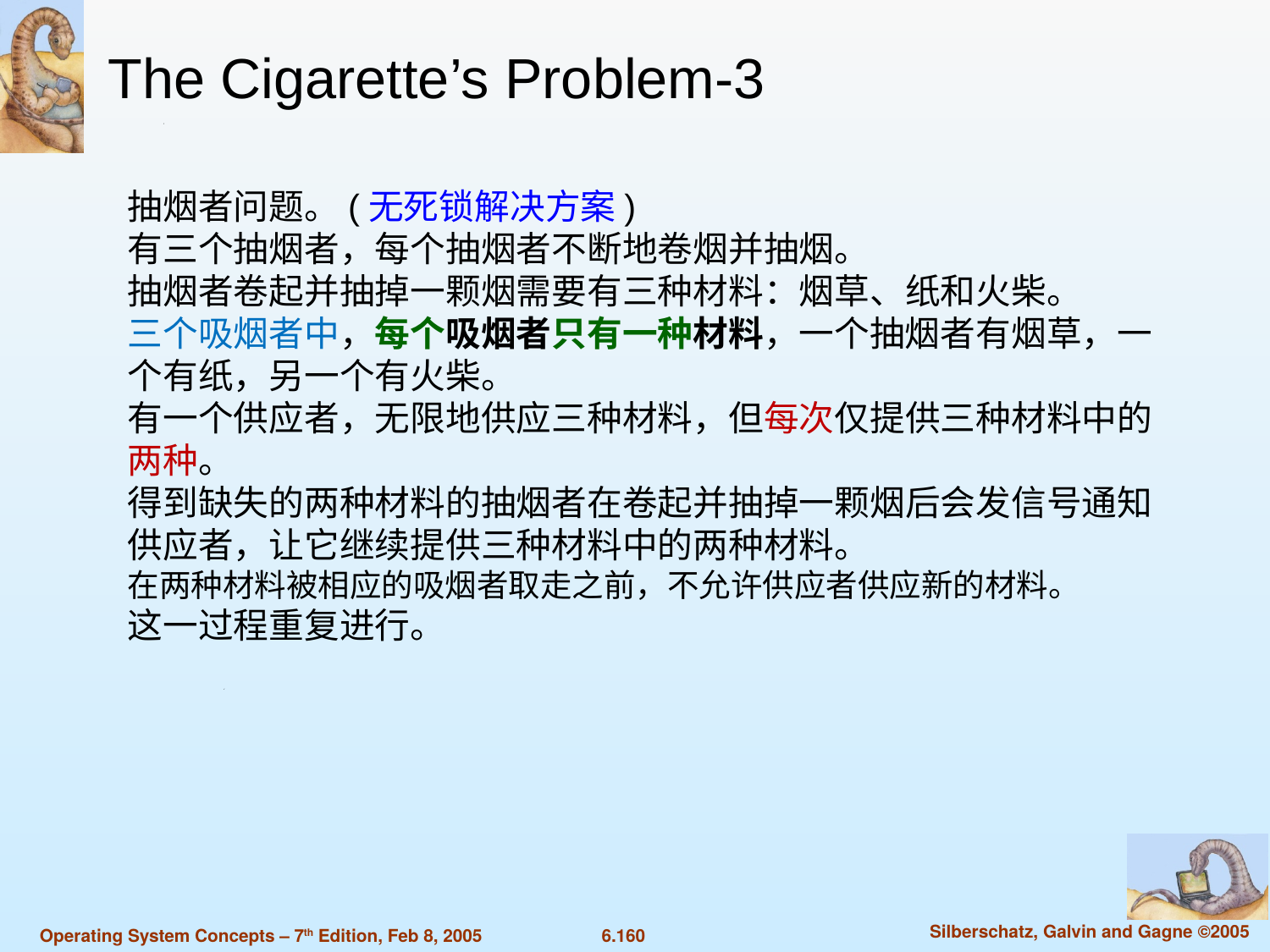

The Cigarette’s Problem-3
抽烟者问题。(无死锁解决方案)
有三个抽烟者，每个抽烟者不断地卷烟并抽烟。
抽烟者卷起并抽掉一颗烟需要有三种材料：烟草、纸和火柴。
三个吸烟者中，每个吸烟者只有一种材料，一个抽烟者有烟草，一个有纸，另一个有火柴。
有一个供应者，无限地供应三种材料，但每次仅提供三种材料中的两种。
得到缺失的两种材料的抽烟者在卷起并抽掉一颗烟后会发信号通知供应者，让它继续提供三种材料中的两种材料。
在两种材料被相应的吸烟者取走之前，不允许供应者供应新的材料。
这一过程重复进行。